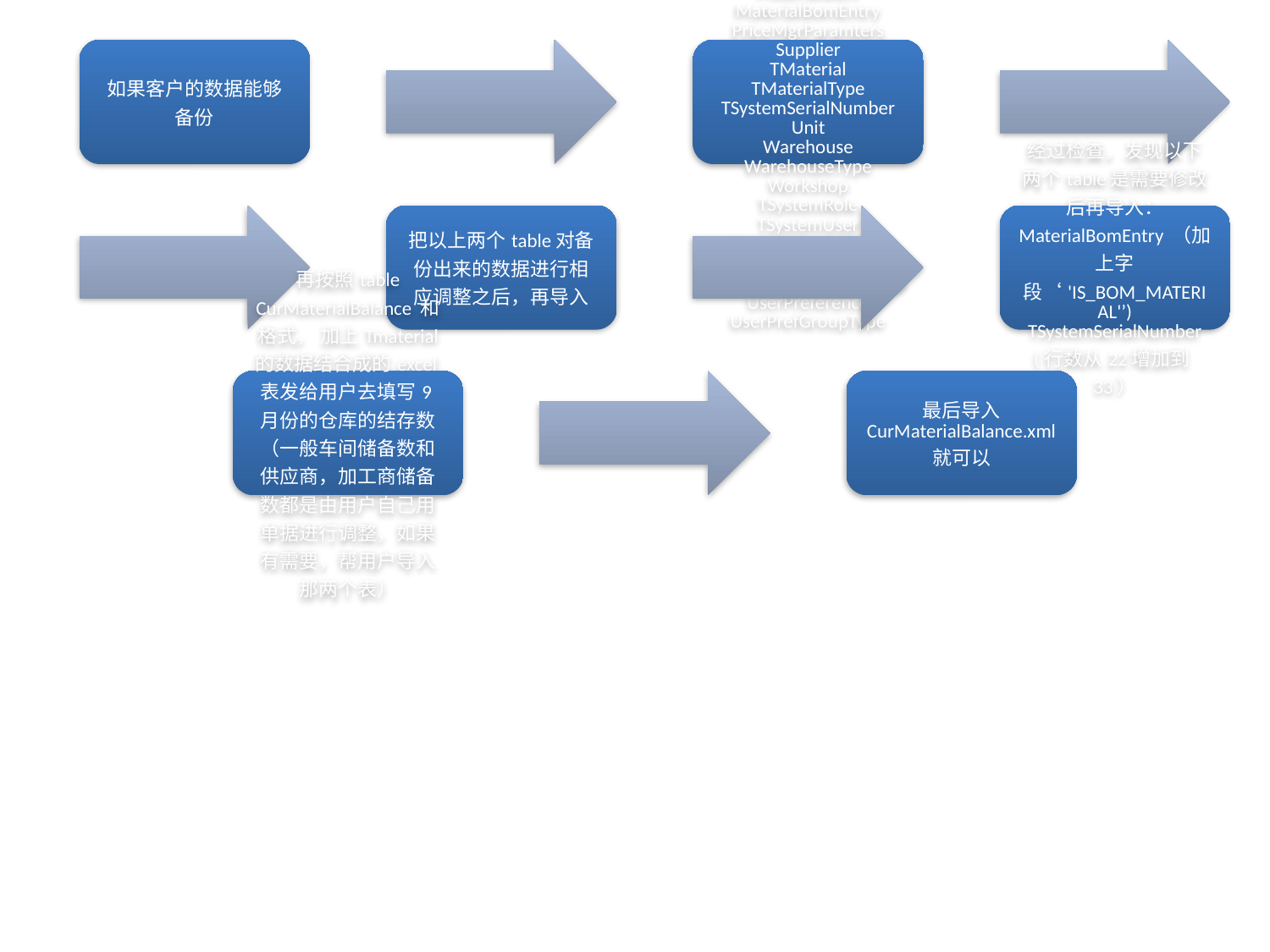

如果客户的数据能够备份
MaterialBom
MaterialBomEntry
PriceMgrParamters
Supplier
TMaterial
TMaterialType
TSystemSerialNumber
Unit
Warehouse
WarehouseType
Workshop
TSystemRole
TSystemUser
TSystemUserOfRole
UserLogin
UserLoginSecurityGroup
UserPreference
UserPrefGroupType
（一般车间储备数和供应商，加工商储备数都是由用户自己用单据进行调整，如果有需要，帮用户导入那两个表）
最后导入
CurMaterialBalance.xml
就可以
经过检查，发现以下两个table是需要修改后再导入：
MaterialBomEntry （加上字段‘'IS_BOM_MATERIAL'’)
TSystemSerialNumber (行数从22增加到33）